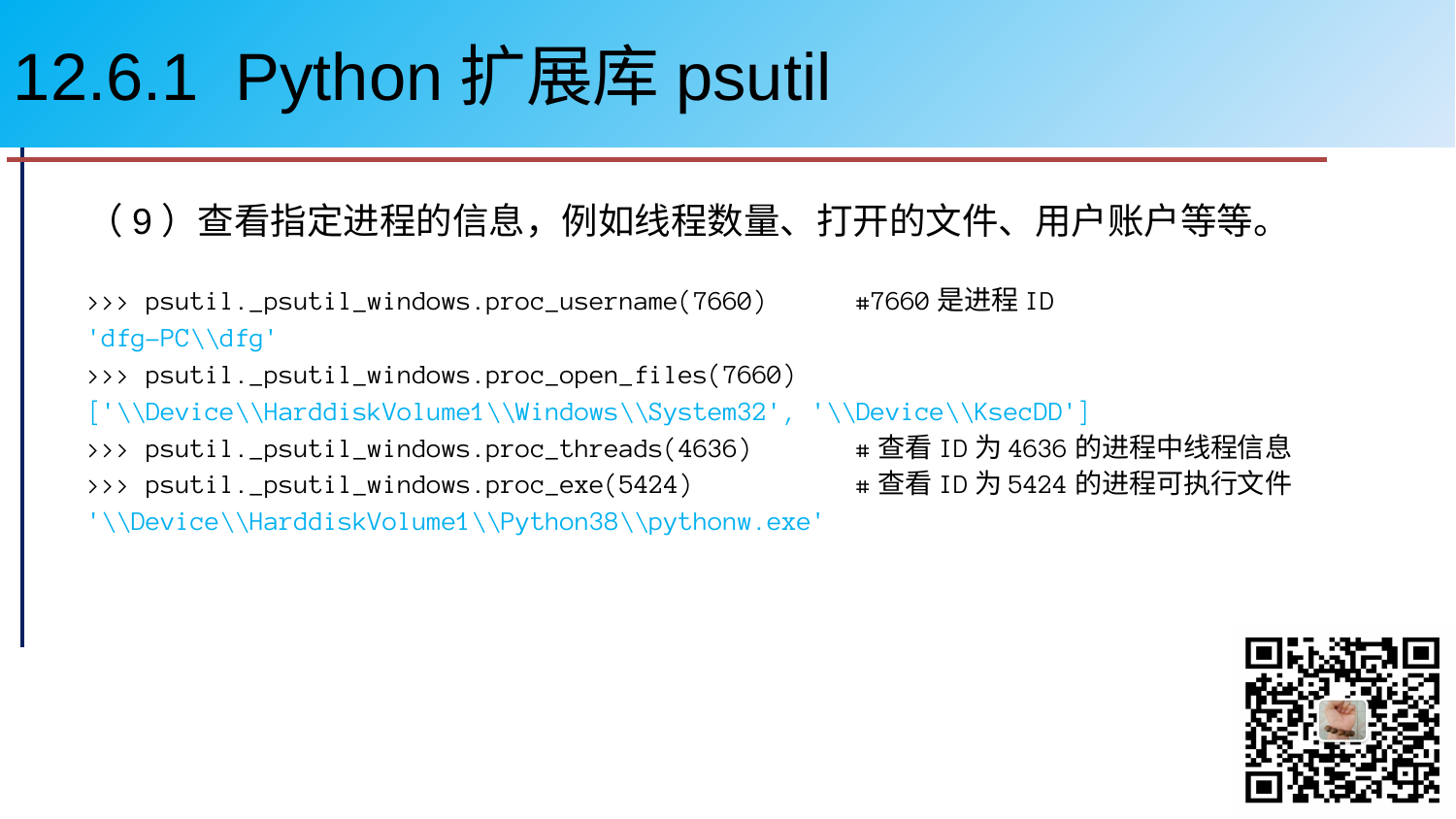

# 12.6.1  Python扩展库psutil
（9）查看指定进程的信息，例如线程数量、打开的文件、用户账户等等。

>>> psutil._psutil_windows.proc_username(7660)      #7660是进程ID
'dfg-PC\\dfg'
>>> psutil._psutil_windows.proc_open_files(7660)
['\\Device\\HarddiskVolume1\\Windows\\System32', '\\Device\\KsecDD']
>>> psutil._psutil_windows.proc_threads(4636)       #查看ID为4636的进程中线程信息
>>> psutil._psutil_windows.proc_exe(5424)           #查看ID为5424的进程可执行文件
'\\Device\\HarddiskVolume1\\Python38\\pythonw.exe'